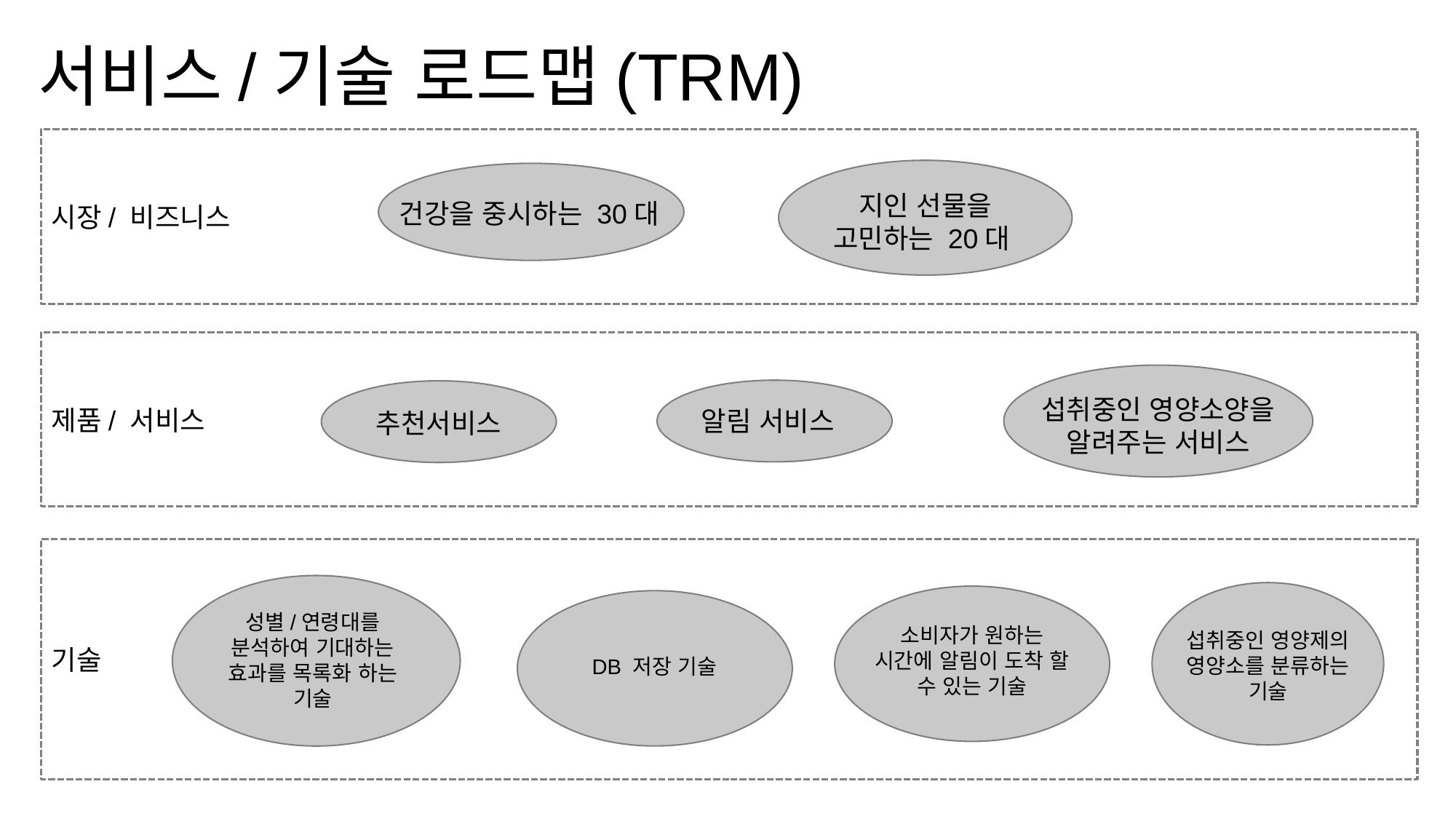

# 서비스/기술 로드맵(TRM)

시장/ 비즈니스

지인 선물을 고민하는 20대
건강을 중시하는 30대

제품/ 서비스

섭취중인 영양소양을 알려주는 서비스

알림 서비스

추천서비스

기술

성별/연령대를 분석하여 기대하는 효과를 목록화 하는 기술

섭취중인 영양제의 영양소를 분류하는 기술

소비자가 원하는 시간에 알림이 도착 할 수 있는 기술

DB 저장 기술